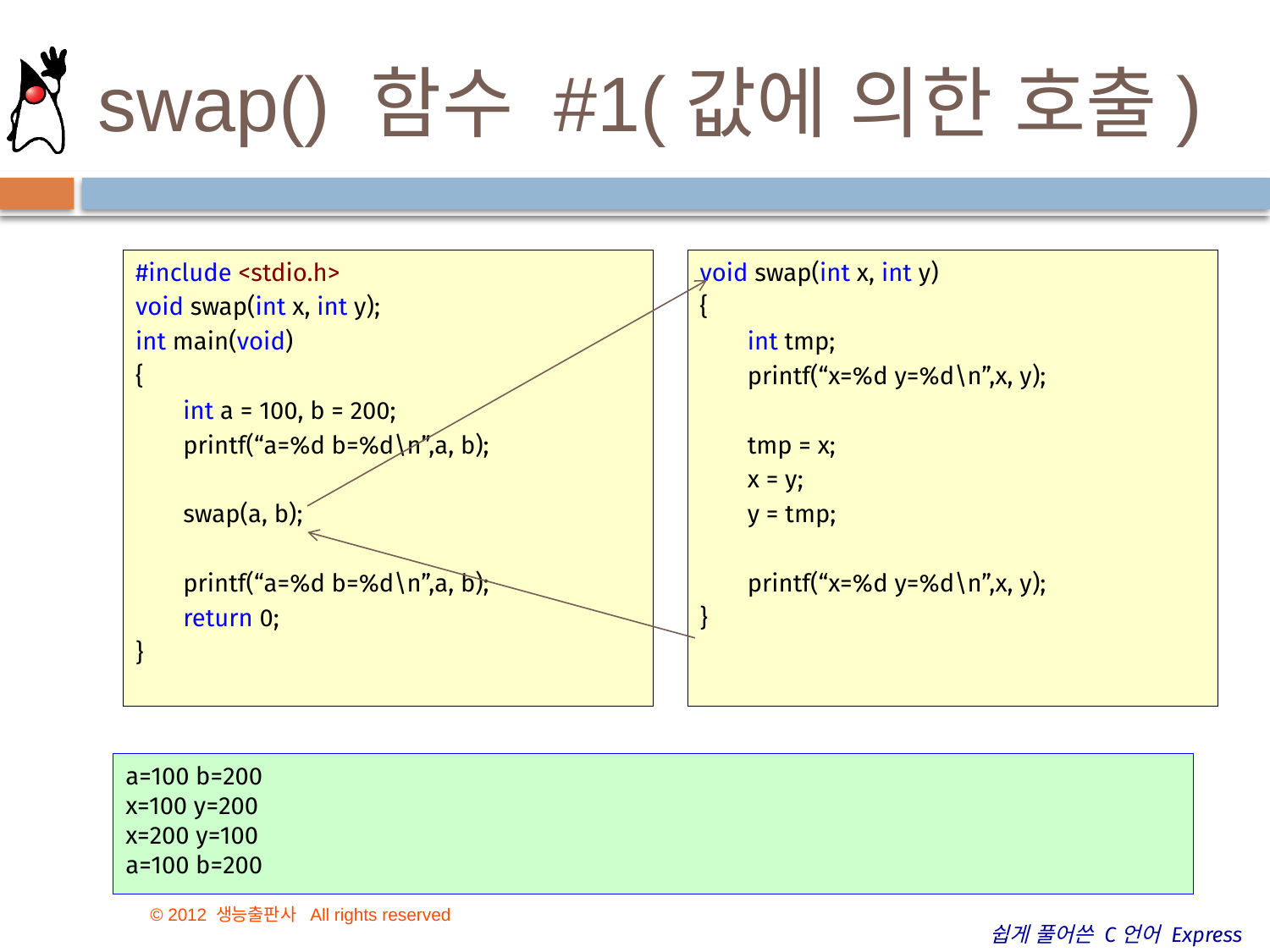

# swap() 함수 #1(값에 의한 호출)
#include <stdio.h>
void swap(int x, int y);
int main(void)
{
	int a = 100, b = 200;
	printf(“a=%d b=%d\n”,a, b);

	swap(a, b);

	printf(“a=%d b=%d\n”,a, b);
	return 0;
}

void swap(int x, int y)
{
	int tmp;
	printf(“x=%d y=%d\n”,x, y);

	tmp = x;
	x = y;
	y = tmp;

	printf(“x=%d y=%d\n”,x, y);
}

a=100 b=200
x=100 y=200
x=200 y=100
a=100 b=200